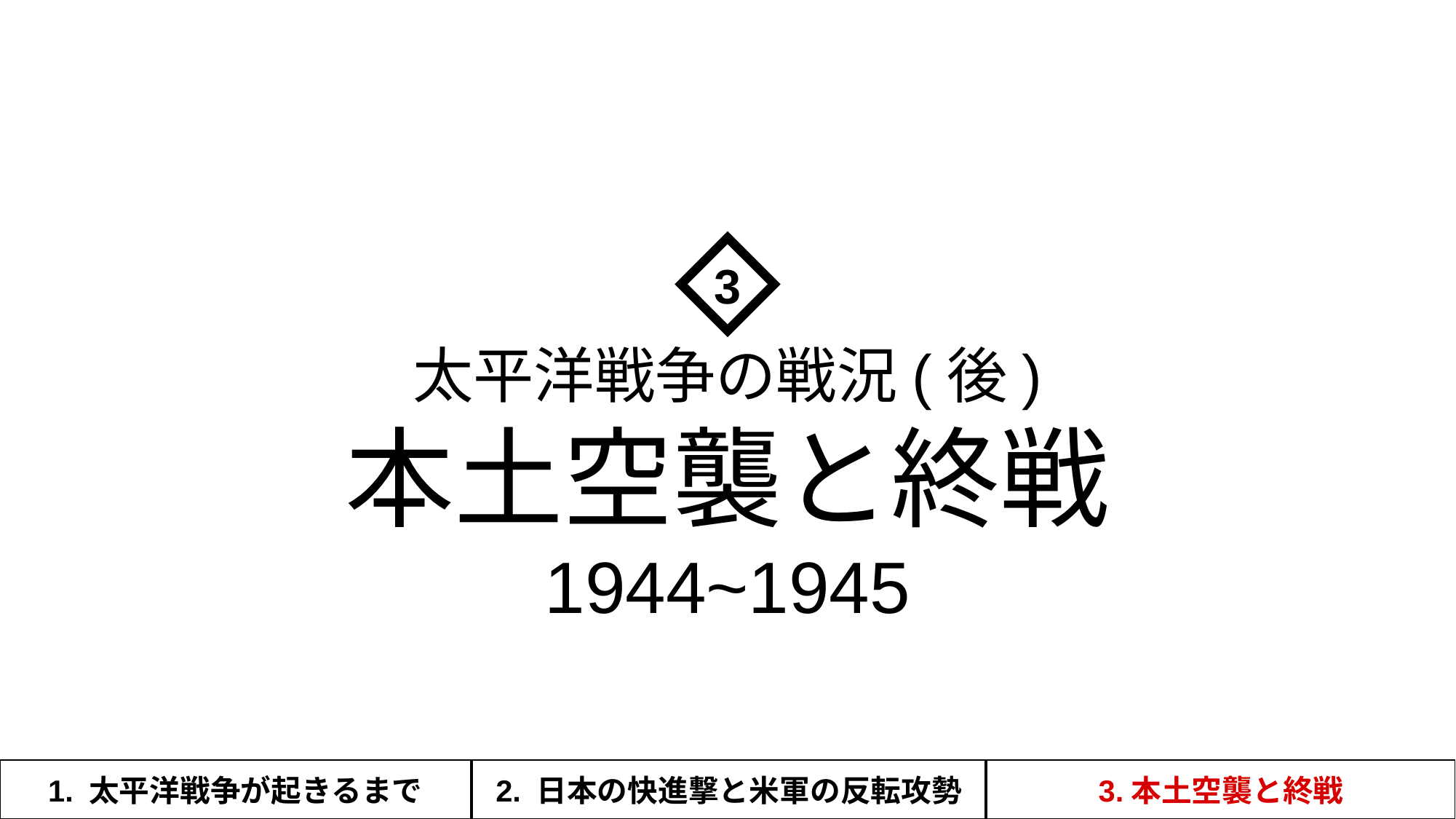

3
太平洋戦争の戦況(後)
本土空襲と終戦
1944~1945
1. 太平洋戦争が起きるまで
2. 日本の快進撃と米軍の反転攻勢
3.本土空襲と終戦